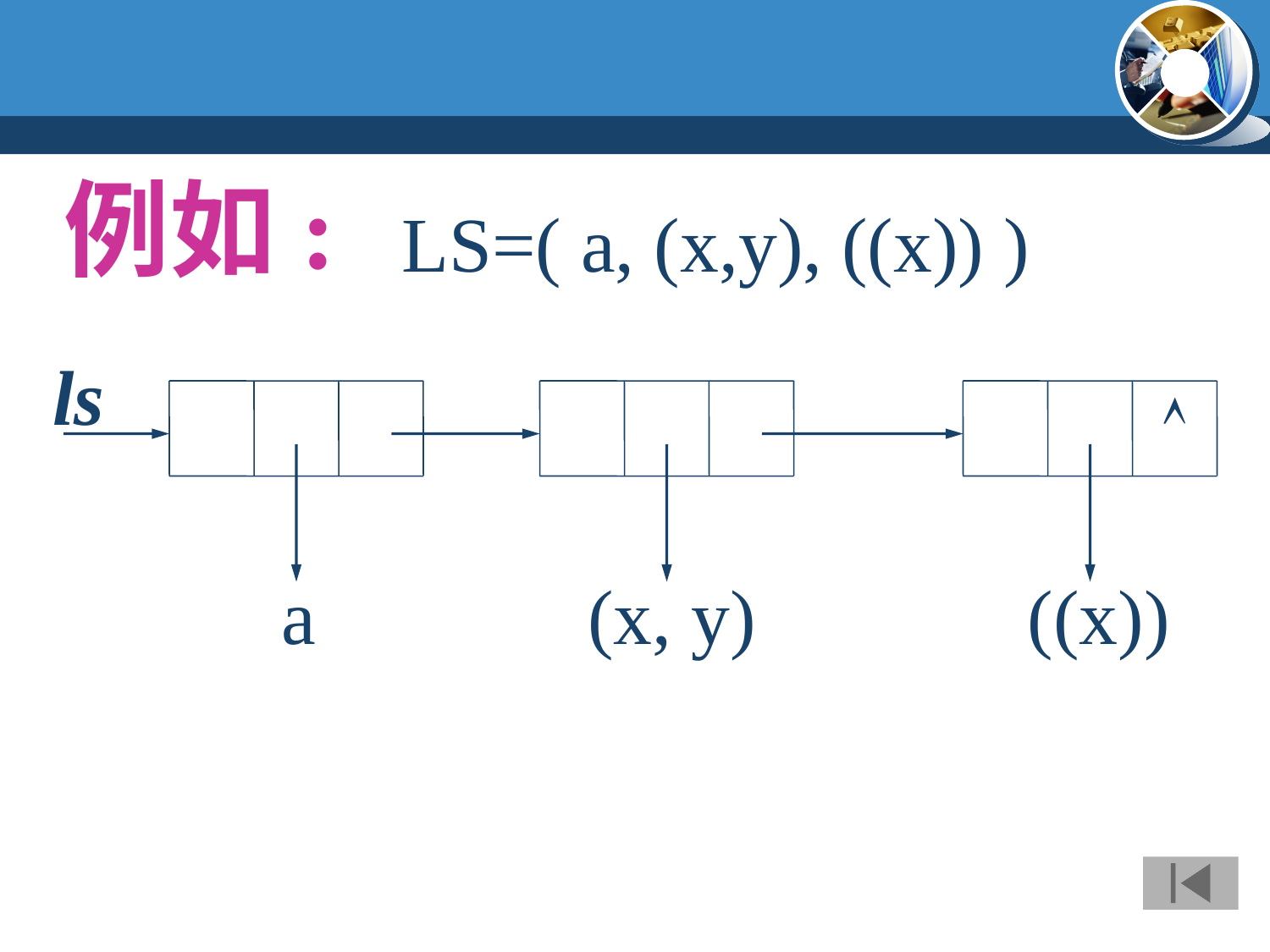

例如:
LS=( a, (x,y), ((x)) )
ls
∧

   a              (x, y)              ((x))